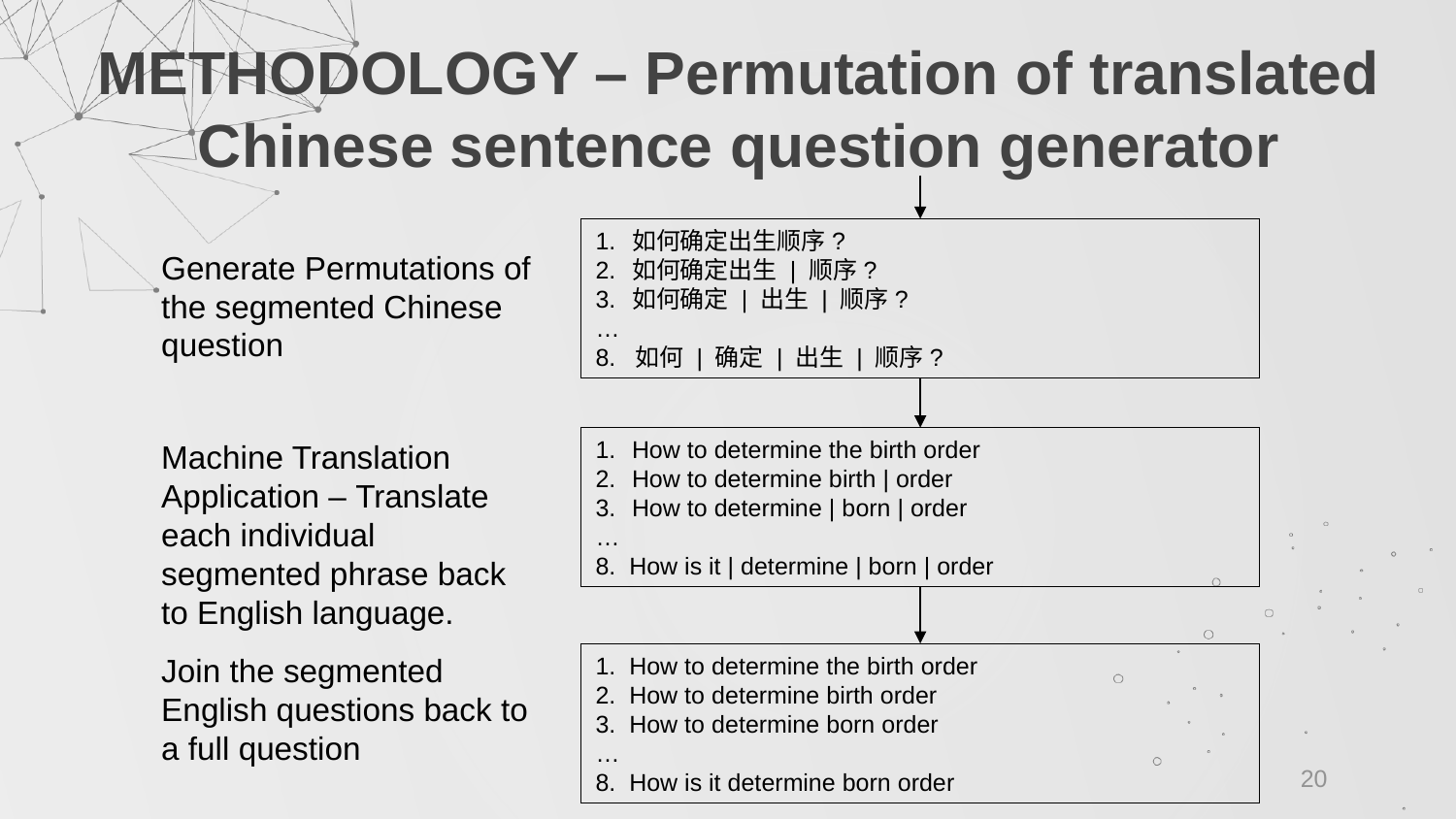

# METHODOLOGY – Permutation of translated Chinese sentence question generator
如何确定出生顺序?
如何确定出生 | 顺序?
如何确定 | 出生 | 顺序?
…
8.  如何 | 确定 | 出生 | 顺序?
Generate Permutations of the segmented Chinese question
How to determine the birth order
How to determine birth | order
How to determine | born | order
…
8.  How is it | determine | born | order
Machine Translation
Application – Translate each individual segmented phrase back to English language.

Join the segmented English questions back to a full question
1.  How to determine the birth order
2.  How to determine birth order
3.  How to determine born order
…
8.  How is it determine born order
20